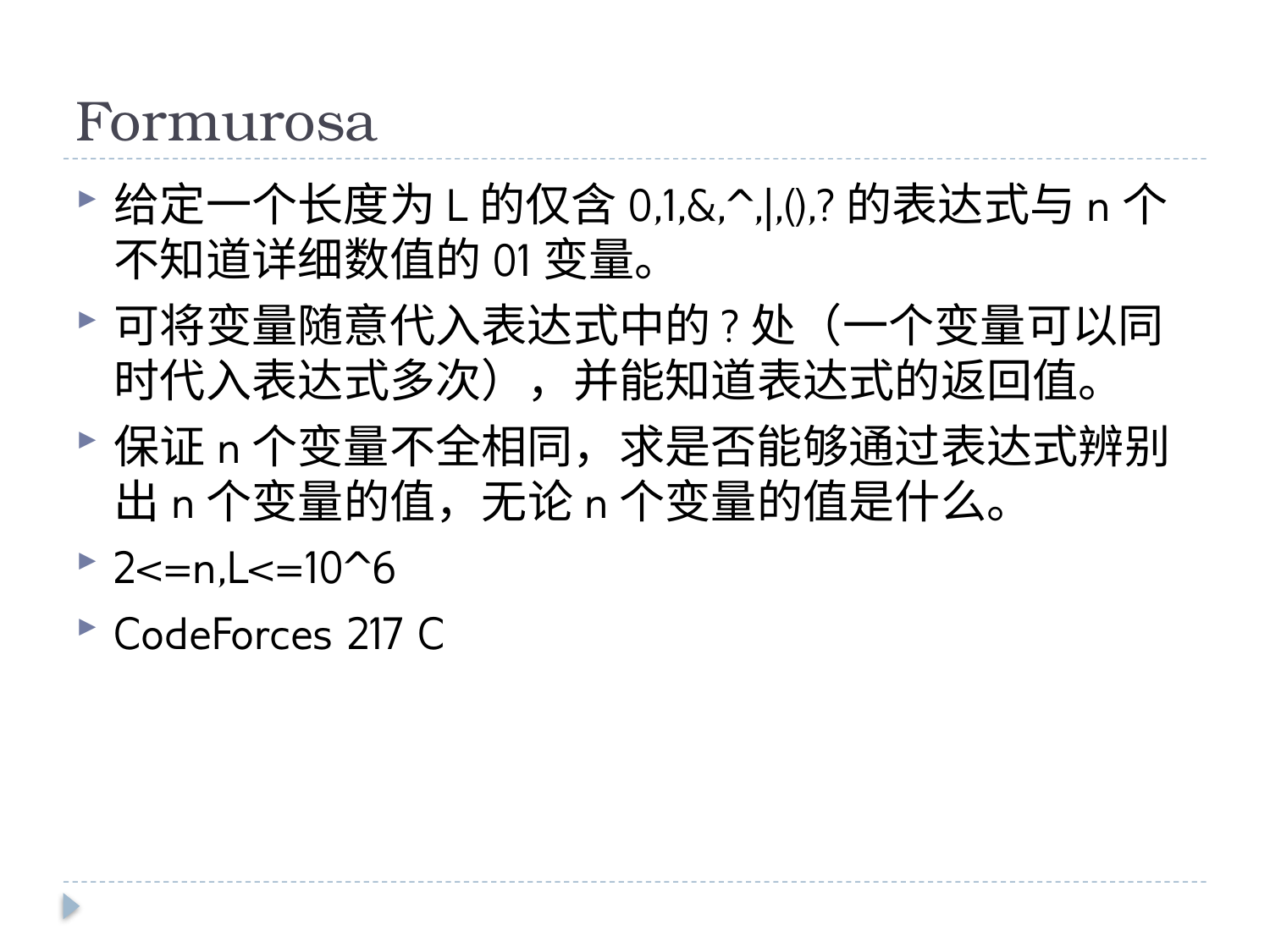

# Formurosa
给定一个长度为L的仅含0,1,&,^,|,(),?的表达式与n个不知道详细数值的01变量。
可将变量随意代入表达式中的?处（一个变量可以同时代入表达式多次），并能知道表达式的返回值。
保证n个变量不全相同，求是否能够通过表达式辨别出n个变量的值，无论n个变量的值是什么。
2<=n,L<=10^6
CodeForces 217 C